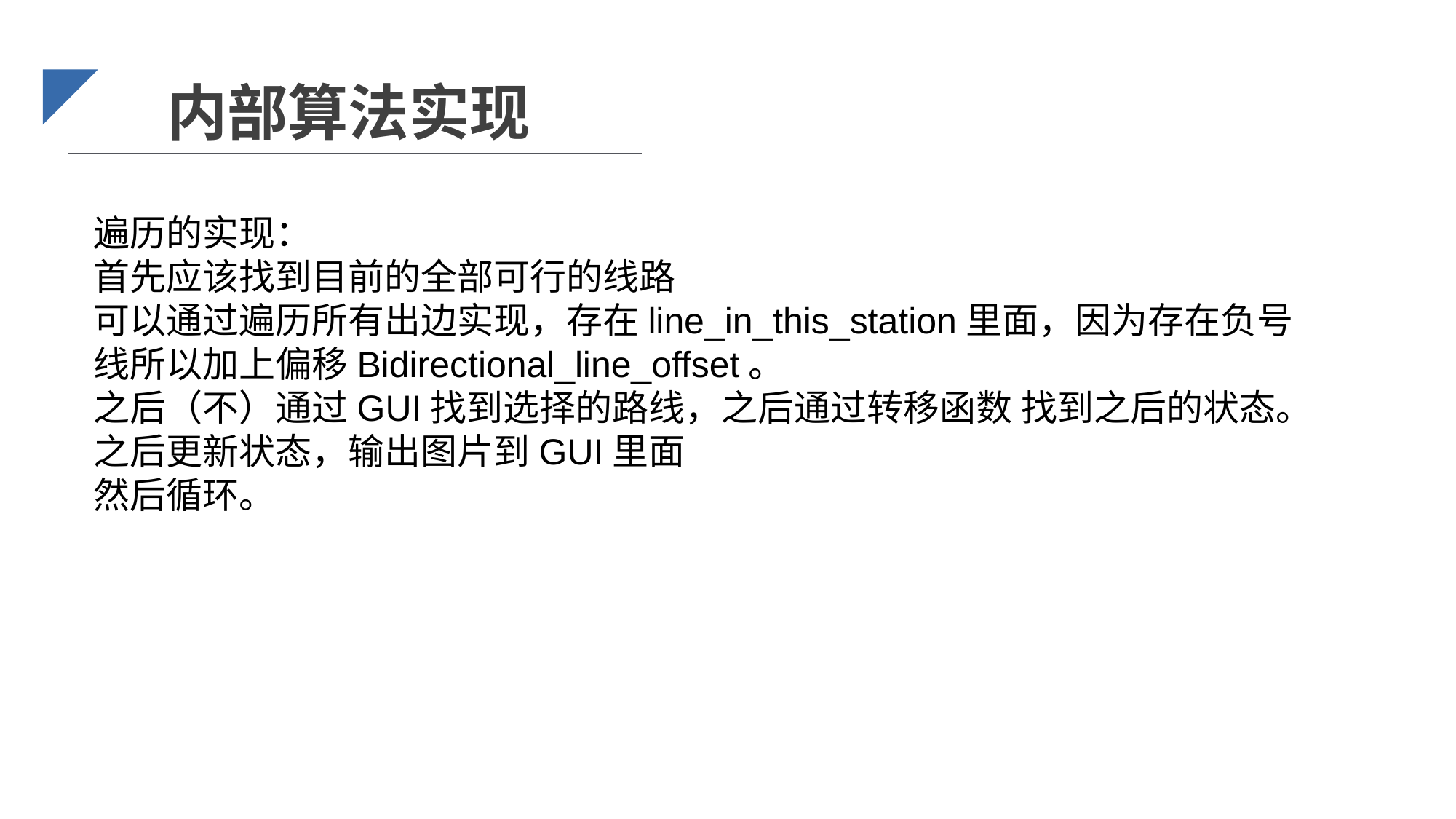

内部算法实现

遍历的实现：
首先应该找到目前的全部可行的线路
可以通过遍历所有出边实现，存在line_in_this_station里面，因为存在负号线所以加上偏移Bidirectional_line_offset。
之后（不）通过GUI找到选择的路线，之后通过转移函数 找到之后的状态。
之后更新状态，输出图片到GUI里面
然后循环。